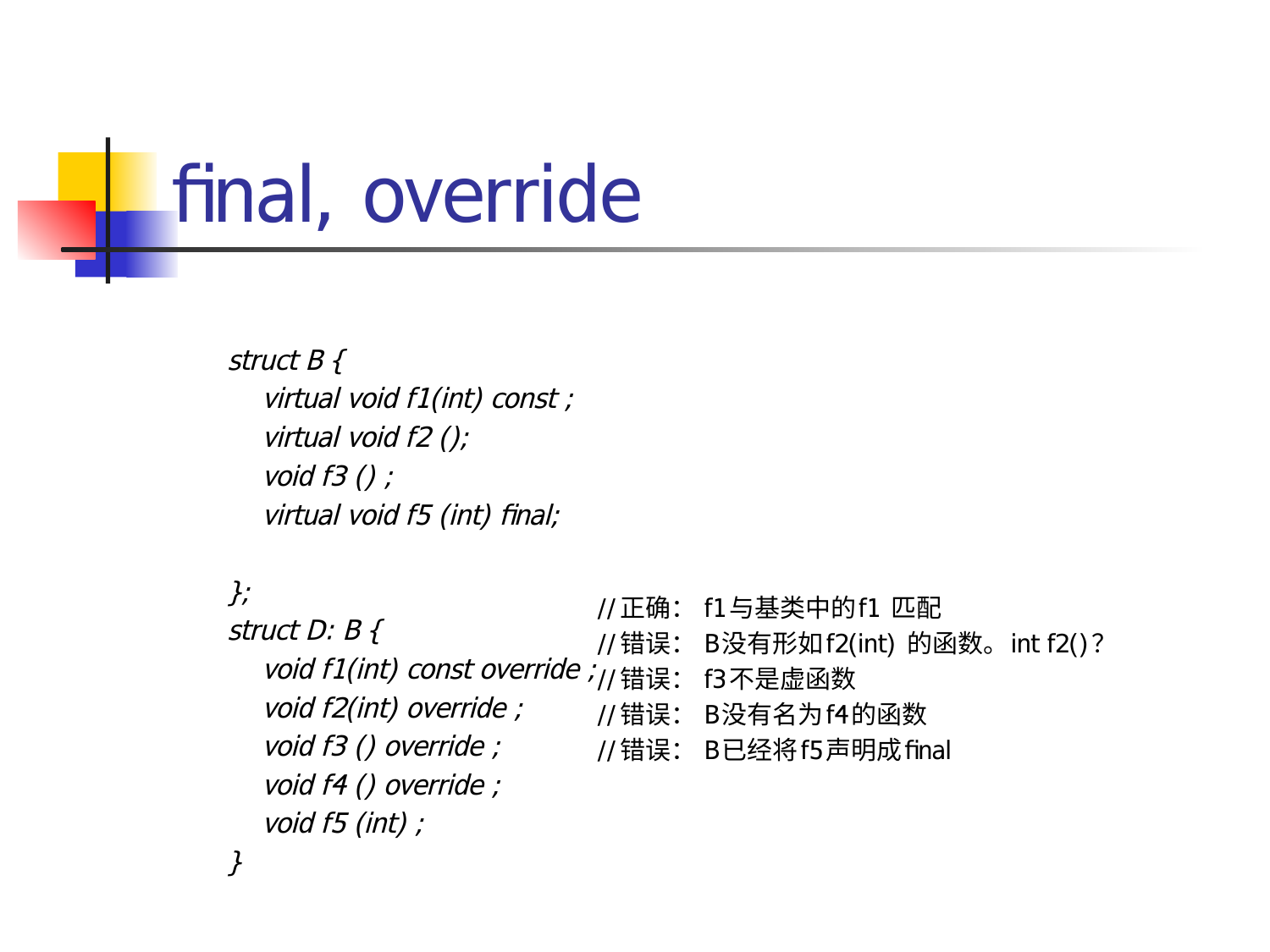

# final, override
struct B {
    virtual void f1(int) const ;
    virtual void f2 ();
    void f3 () ;
    virtual void f5 (int) final;

};
struct D: B {
    void f1(int) const override ;
    void f2(int) override ;
    void f3 () override ;
    void f4 () override ;
    void f5 (int) ;
}
//正确： f1与基类中的f1 匹配
//错误： B没有形如f2(int) 的函数。int f2()？
//错误： f3不是虚函数
//错误： B没有名为f4的函数
//错误： B已经将f5声明成final